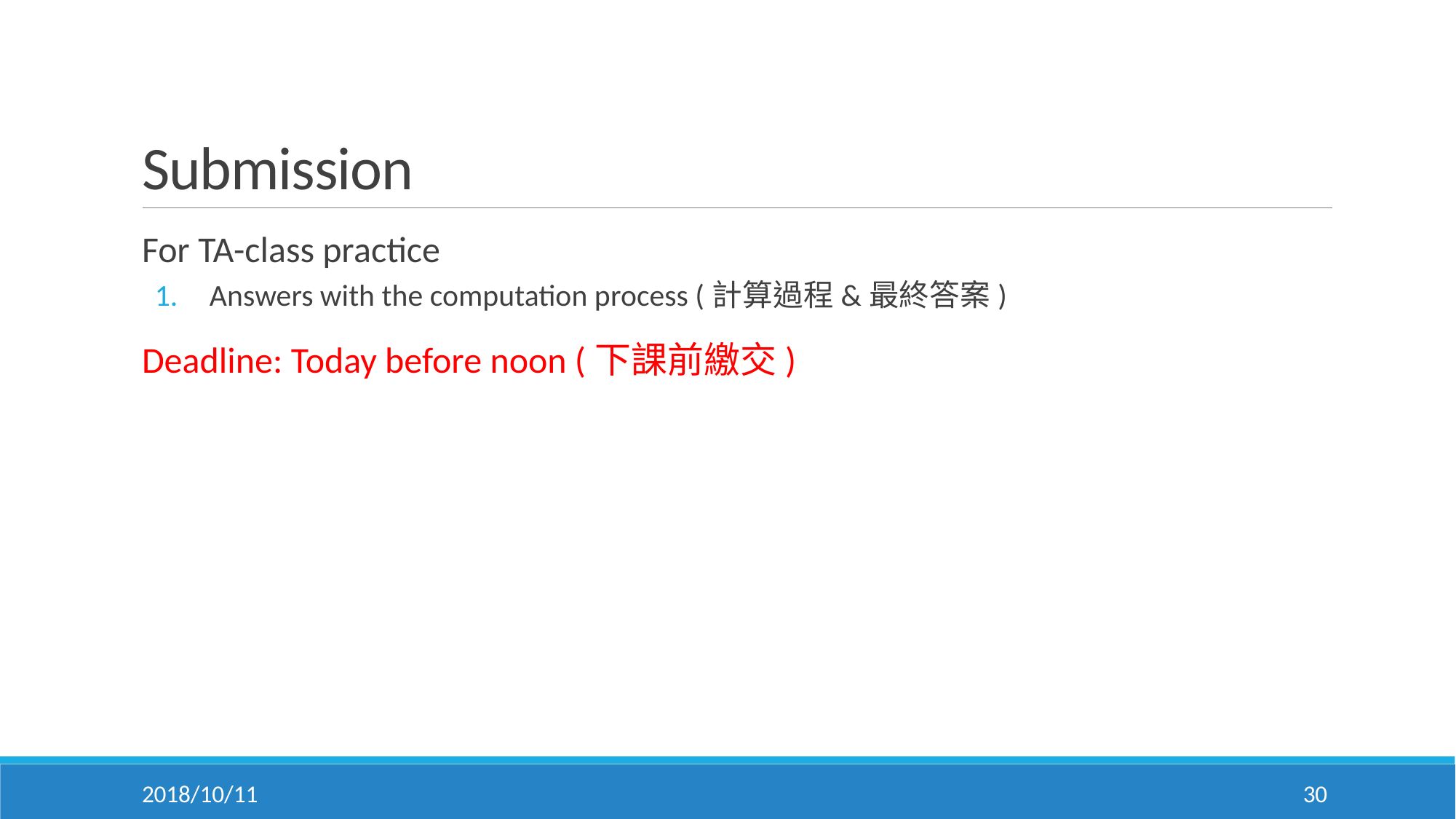

# Submission
For TA-class practice
Answers with the computation process (計算過程&最終答案)
Deadline: Today before noon (下課前繳交)
2018/10/11
30